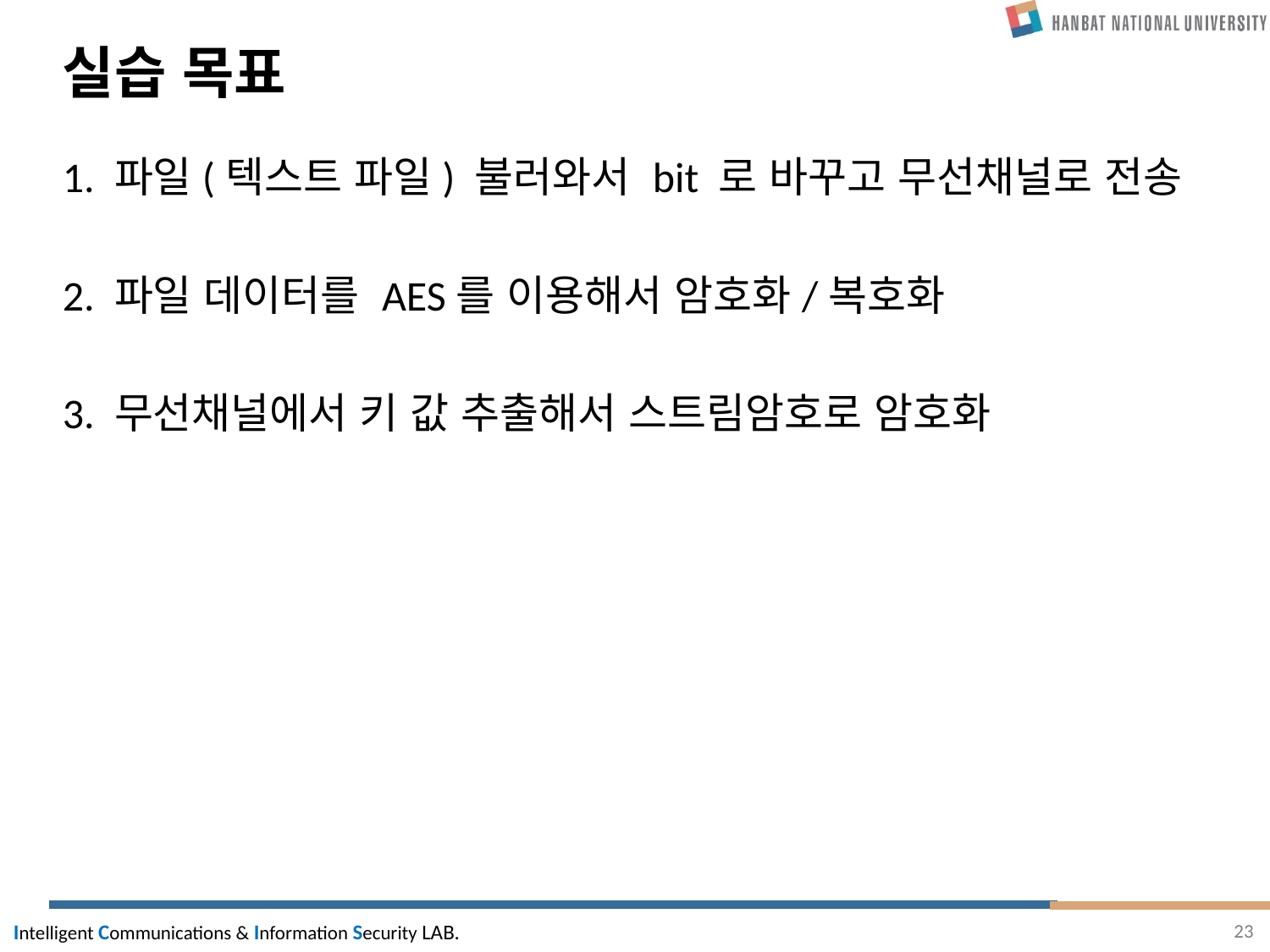

# 실습 목표
1. 파일(텍스트 파일) 불러와서 bit 로 바꾸고 무선채널로 전송

2. 파일 데이터를 AES를 이용해서 암호화/복호화

3. 무선채널에서 키 값 추출해서 스트림암호로 암호화

23